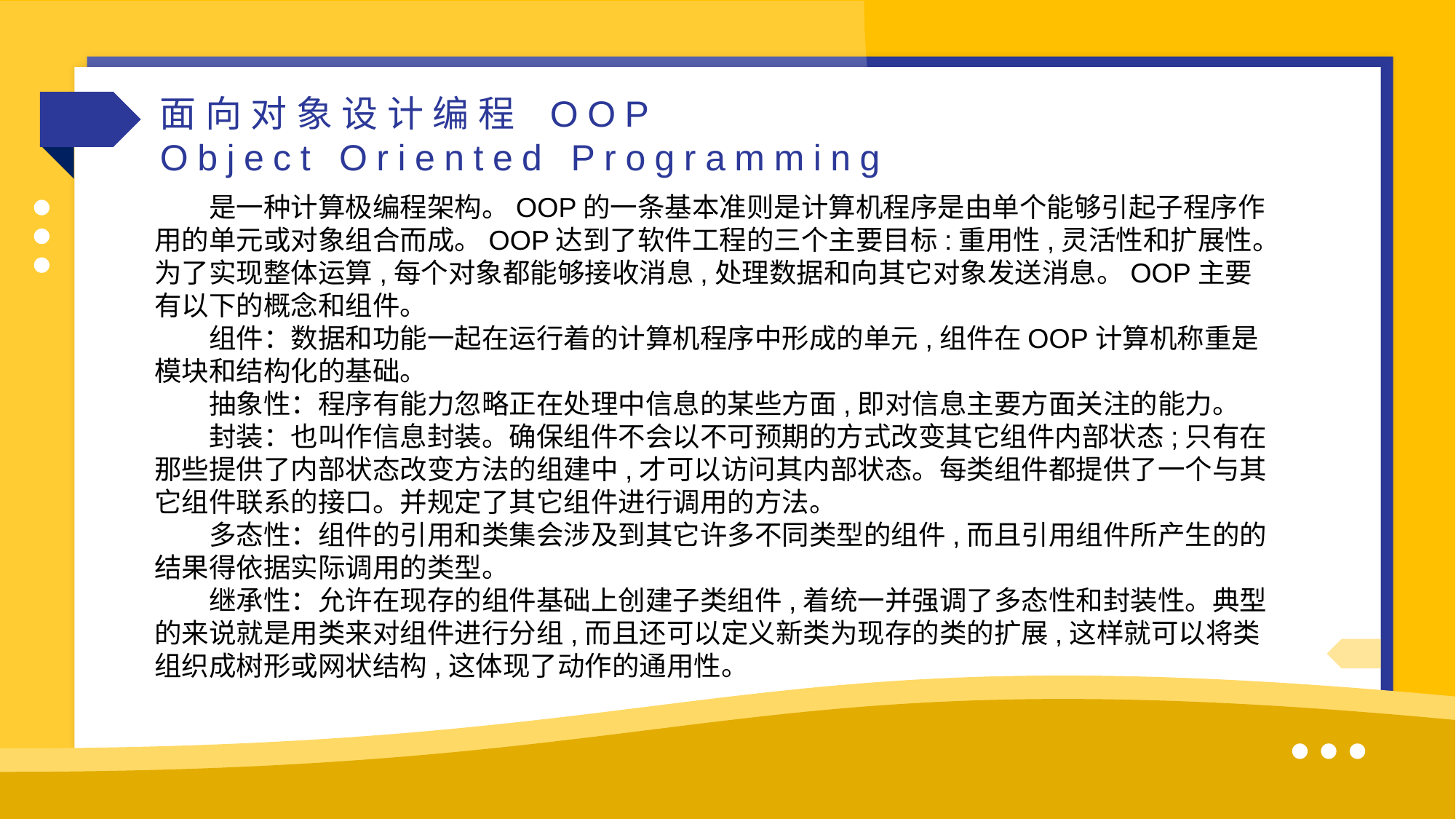

面向对象设计编程 OOP
Object Oriented Programming
是一种计算极编程架构。OOP的一条基本准则是计算机程序是由单个能够引起子程序作用的单元或对象组合而成。OOP达到了软件工程的三个主要目标:重用性,灵活性和扩展性。为了实现整体运算,每个对象都能够接收消息,处理数据和向其它对象发送消息。OOP主要有以下的概念和组件。
组件：数据和功能一起在运行着的计算机程序中形成的单元,组件在OOP计算机称重是模块和结构化的基础。
抽象性：程序有能力忽略正在处理中信息的某些方面,即对信息主要方面关注的能力。
封装：也叫作信息封装。确保组件不会以不可预期的方式改变其它组件内部状态;只有在那些提供了内部状态改变方法的组建中,才可以访问其内部状态。每类组件都提供了一个与其它组件联系的接口。并规定了其它组件进行调用的方法。
多态性：组件的引用和类集会涉及到其它许多不同类型的组件,而且引用组件所产生的的结果得依据实际调用的类型。
继承性：允许在现存的组件基础上创建子类组件,着统一并强调了多态性和封装性。典型的来说就是用类来对组件进行分组,而且还可以定义新类为现存的类的扩展,这样就可以将类组织成树形或网状结构,这体现了动作的通用性。